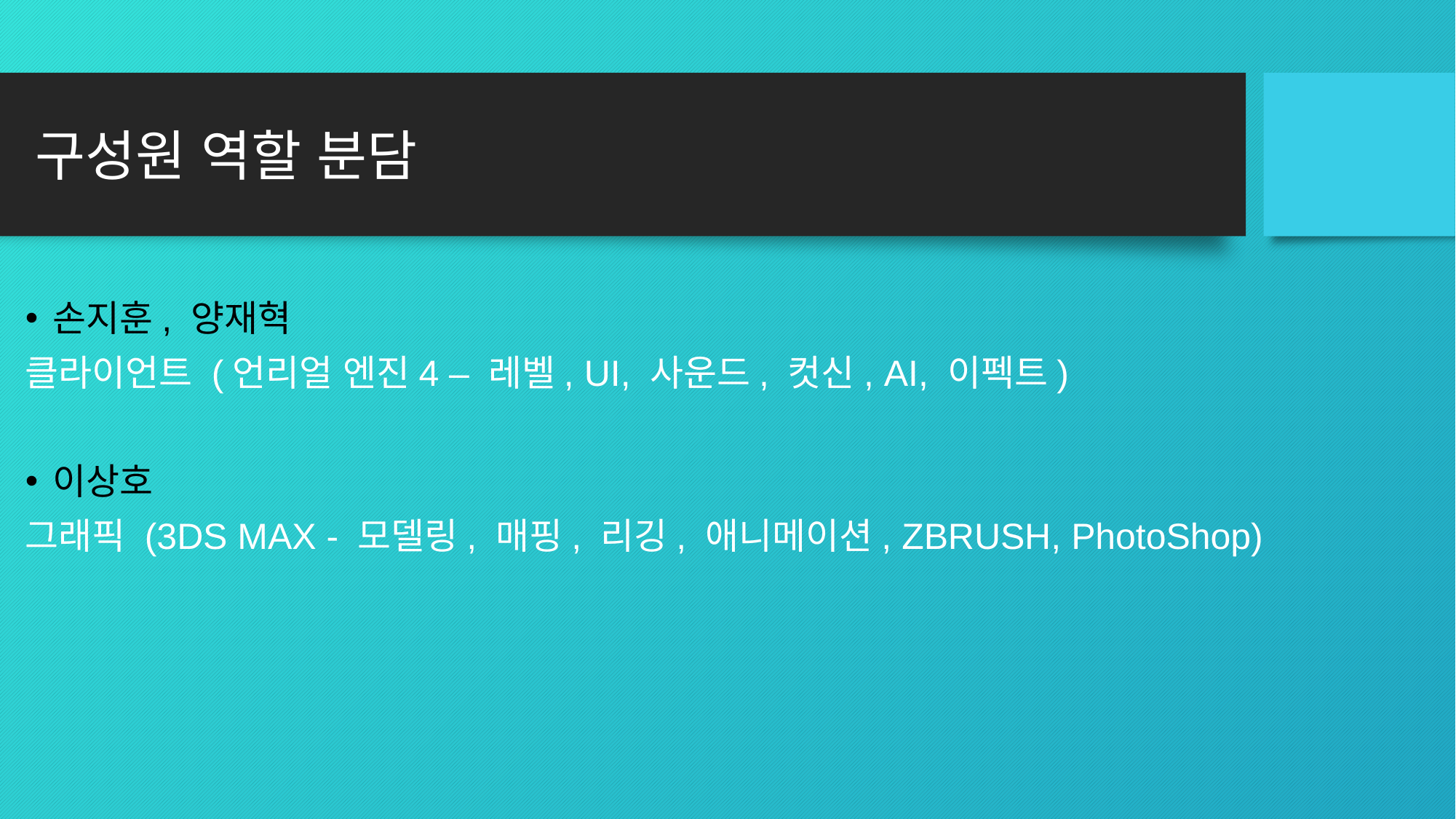

# 구성원 역할 분담
손지훈, 양재혁
클라이언트 (언리얼 엔진4 – 레벨, UI, 사운드, 컷신, AI, 이펙트)

이상호
그래픽 (3DS MAX - 모델링, 매핑, 리깅, 애니메이션, ZBRUSH, PhotoShop)